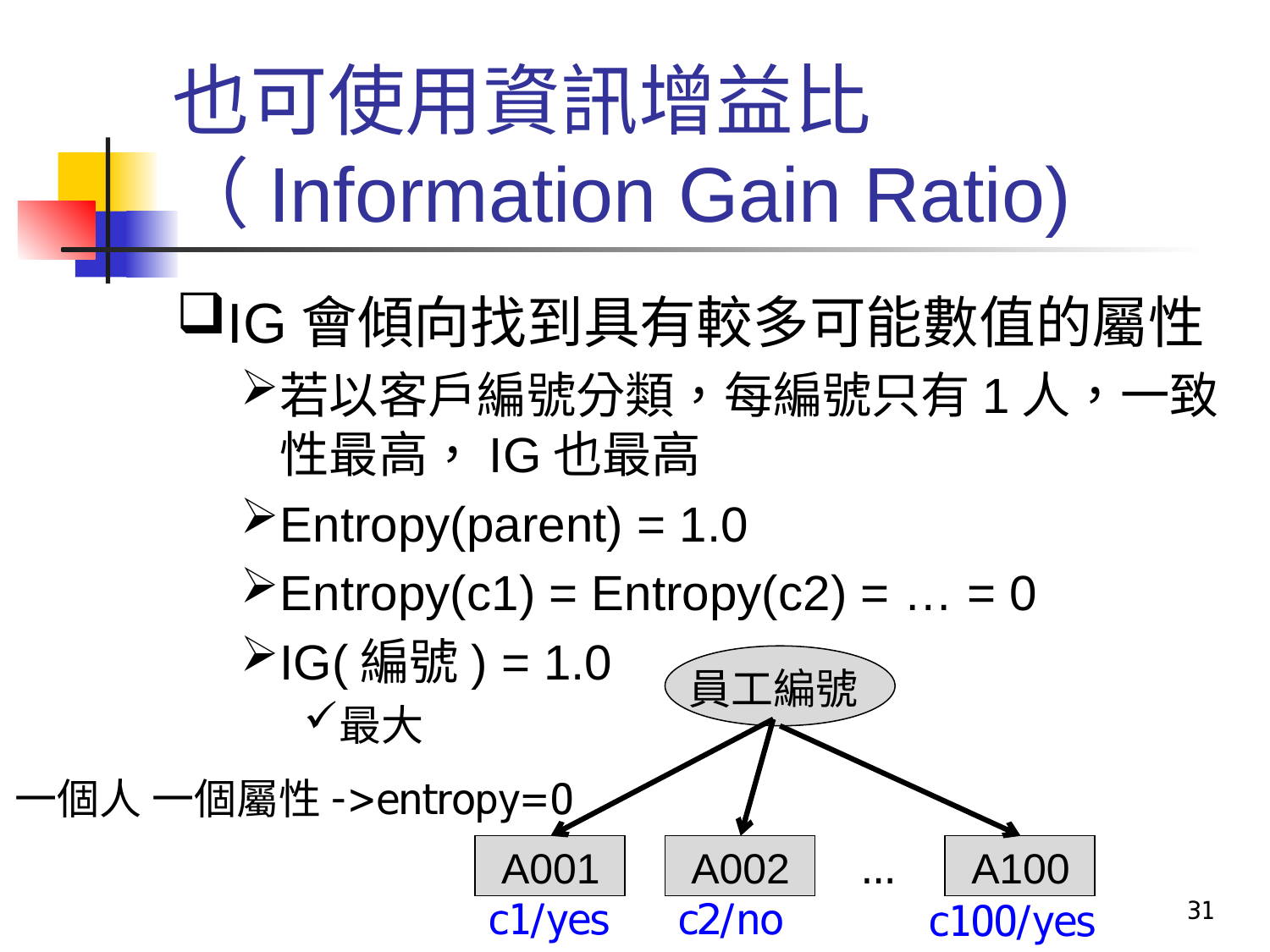

# 也可使用資訊增益比（Information Gain Ratio)
IG會傾向找到具有較多可能數值的屬性
若以客戶編號分類，每編號只有1人，一致性最高，IG也最高
Entropy(parent) = 1.0
Entropy(c1) = Entropy(c2) = … = 0
IG(編號) = 1.0
最大

員工編號

A001

A002
…

A100
c2/no
c1/yes
c100/yes
一個人 一個屬性->entropy=0
31